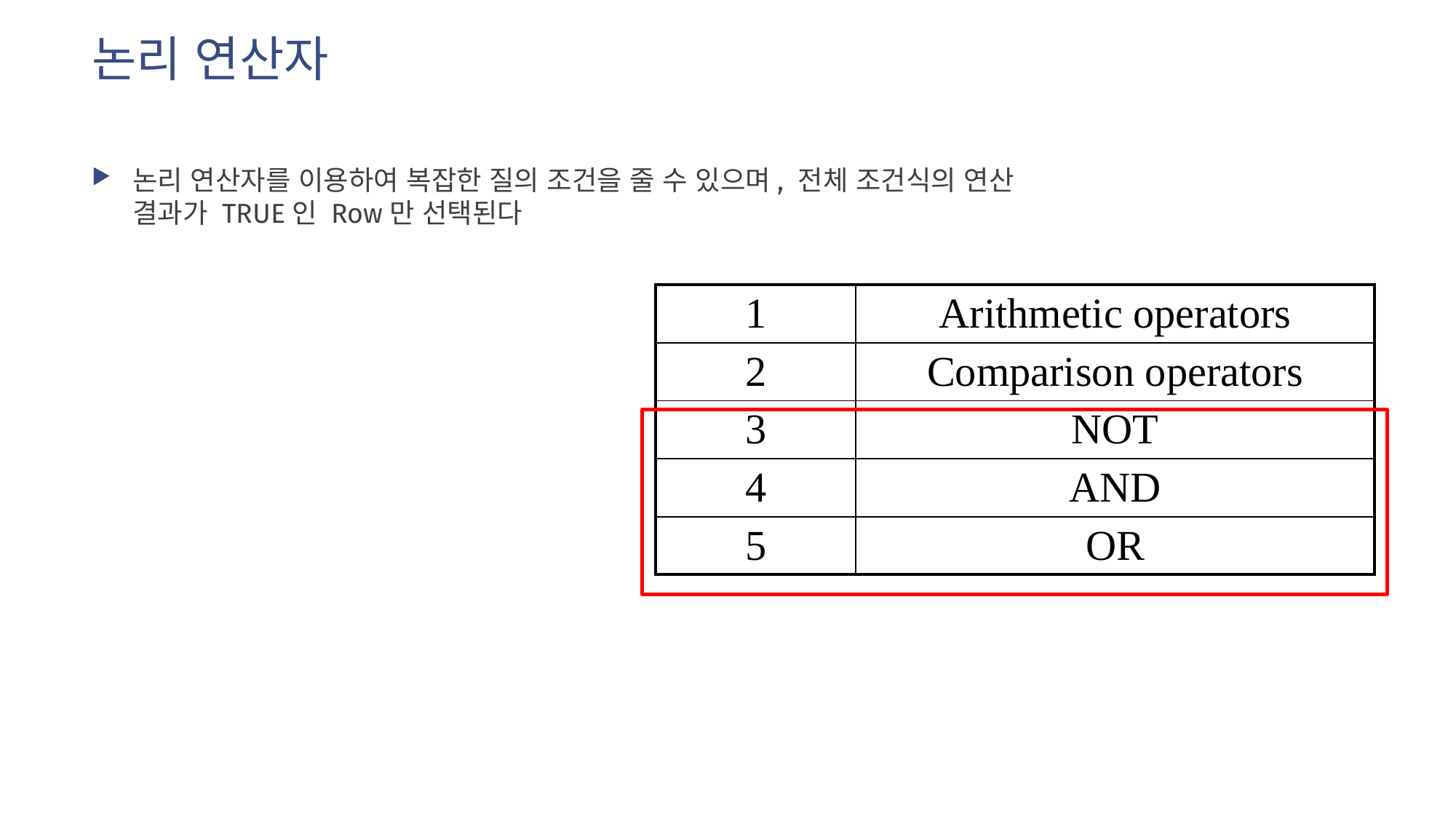

# 논리 연산자
논리 연산자를 이용하여 복잡한 질의 조건을 줄 수 있으며, 전체 조건식의 연산 결과가 TRUE인 Row만 선택된다
| 1 | Arithmetic operators |
| --- | --- |
| 2 | Comparison operators |
| 3 | NOT |
| 4 | AND |
| 5 | OR |